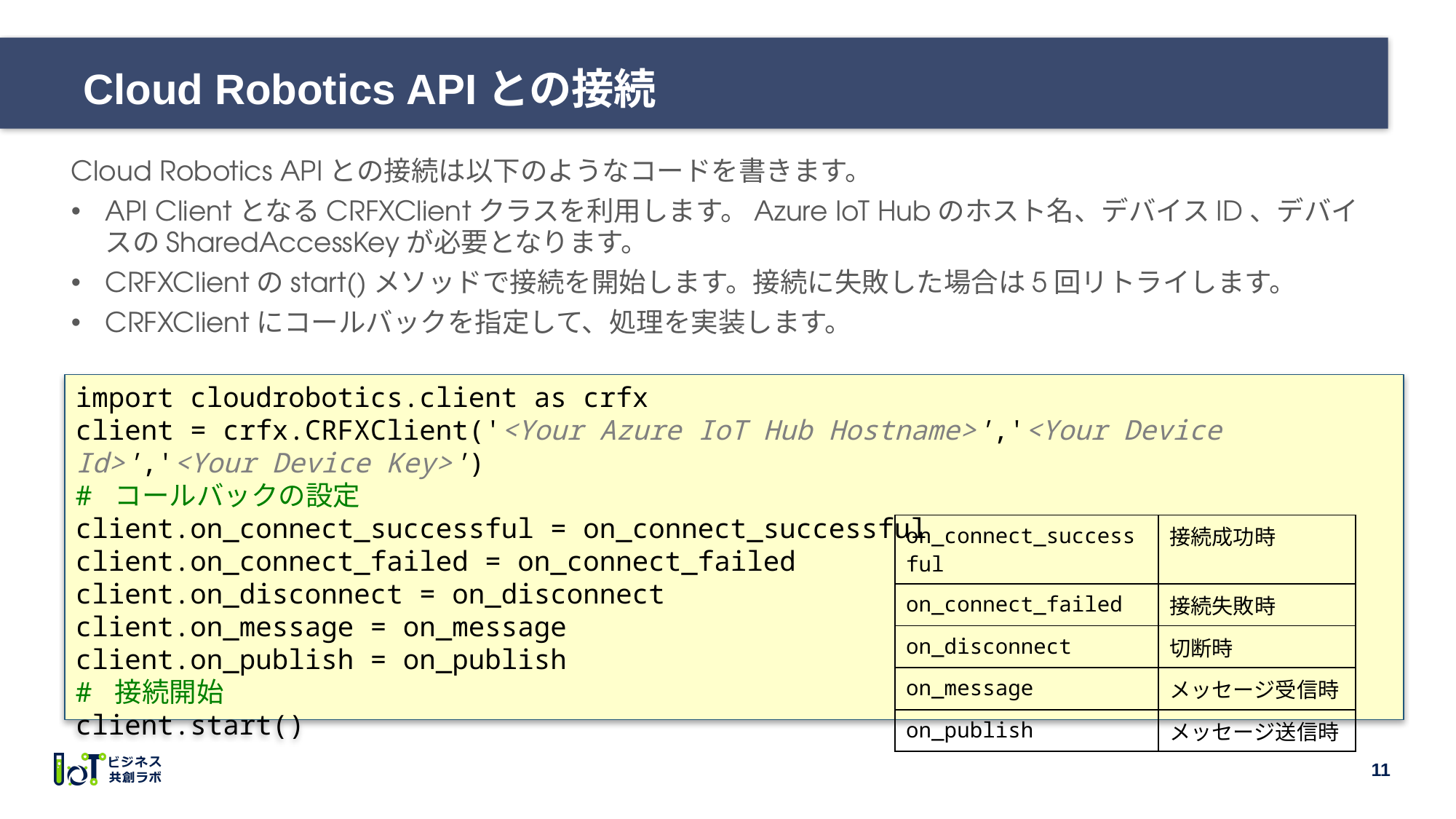

# Cloud Robotics APIとの接続
Cloud Robotics APIとの接続は以下のようなコードを書きます。
API ClientとなるCRFXClientクラスを利用します。Azure IoT Hubのホスト名、デバイスID、デバイスのSharedAccessKeyが必要となります。
CRFXClientのstart()メソッドで接続を開始します。接続に失敗した場合は5回リトライします。
CRFXClientにコールバックを指定して、処理を実装します。
import cloudrobotics.client as crfx
client = crfx.CRFXClient('<Your Azure IoT Hub Hostname>','<Your Device Id>','<Your Device Key>')
# コールバックの設定
client.on_connect_successful = on_connect_successful
client.on_connect_failed = on_connect_failed
client.on_disconnect = on_disconnect
client.on_message = on_message
client.on_publish = on_publish
# 接続開始
client.start()
| on\_connect\_successful | 接続成功時 |
| --- | --- |
| on\_connect\_failed | 接続失敗時 |
| on\_disconnect | 切断時 |
| on\_message | メッセージ受信時 |
| on\_publish | メッセージ送信時 |